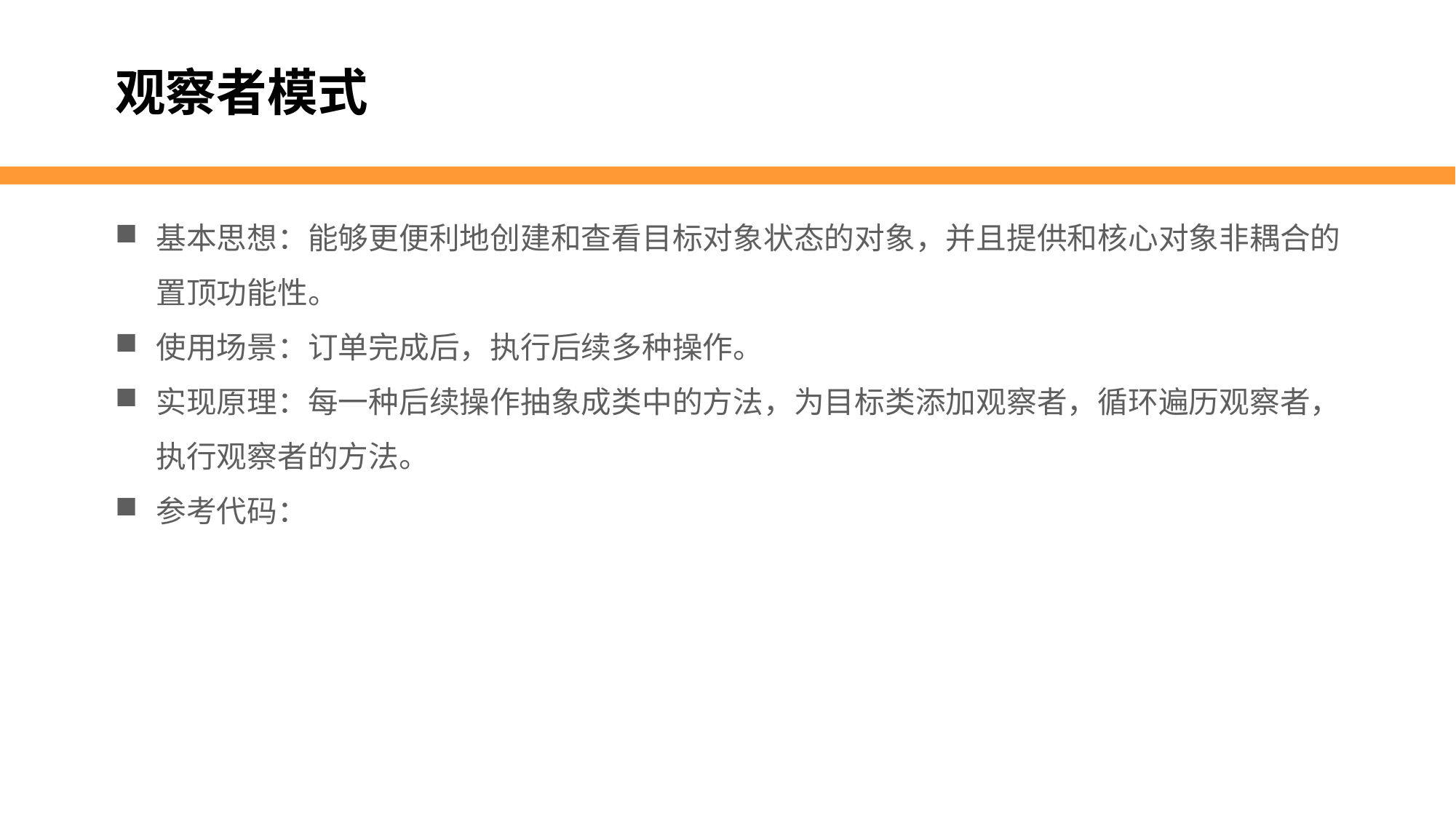

观察者模式
基本思想：能够更便利地创建和查看目标对象状态的对象，并且提供和核心对象非耦合的置顶功能性。
使用场景：订单完成后，执行后续多种操作。
实现原理：每一种后续操作抽象成类中的方法，为目标类添加观察者，循环遍历观察者，执行观察者的方法。
参考代码：